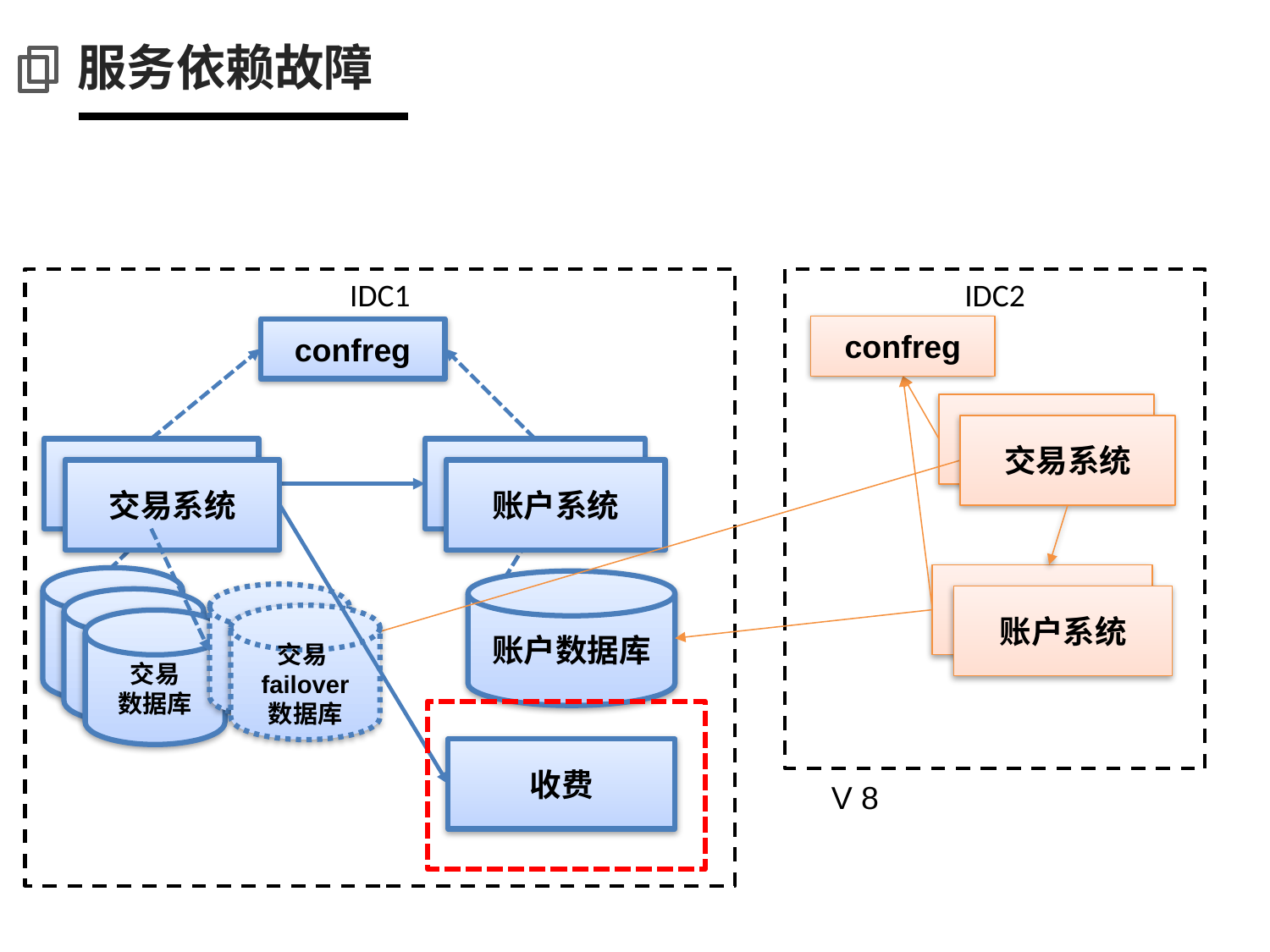

# 服务依赖故障
IDC1
IDC2
confreg
confreg
交易系统
交易系统
交易系统
账户系统
交易系统
账户系统
账户系统
交易数据库
账户数据库

账户系统
交易数据库
交易failover
数据库
交易
数据库

收费
V 8